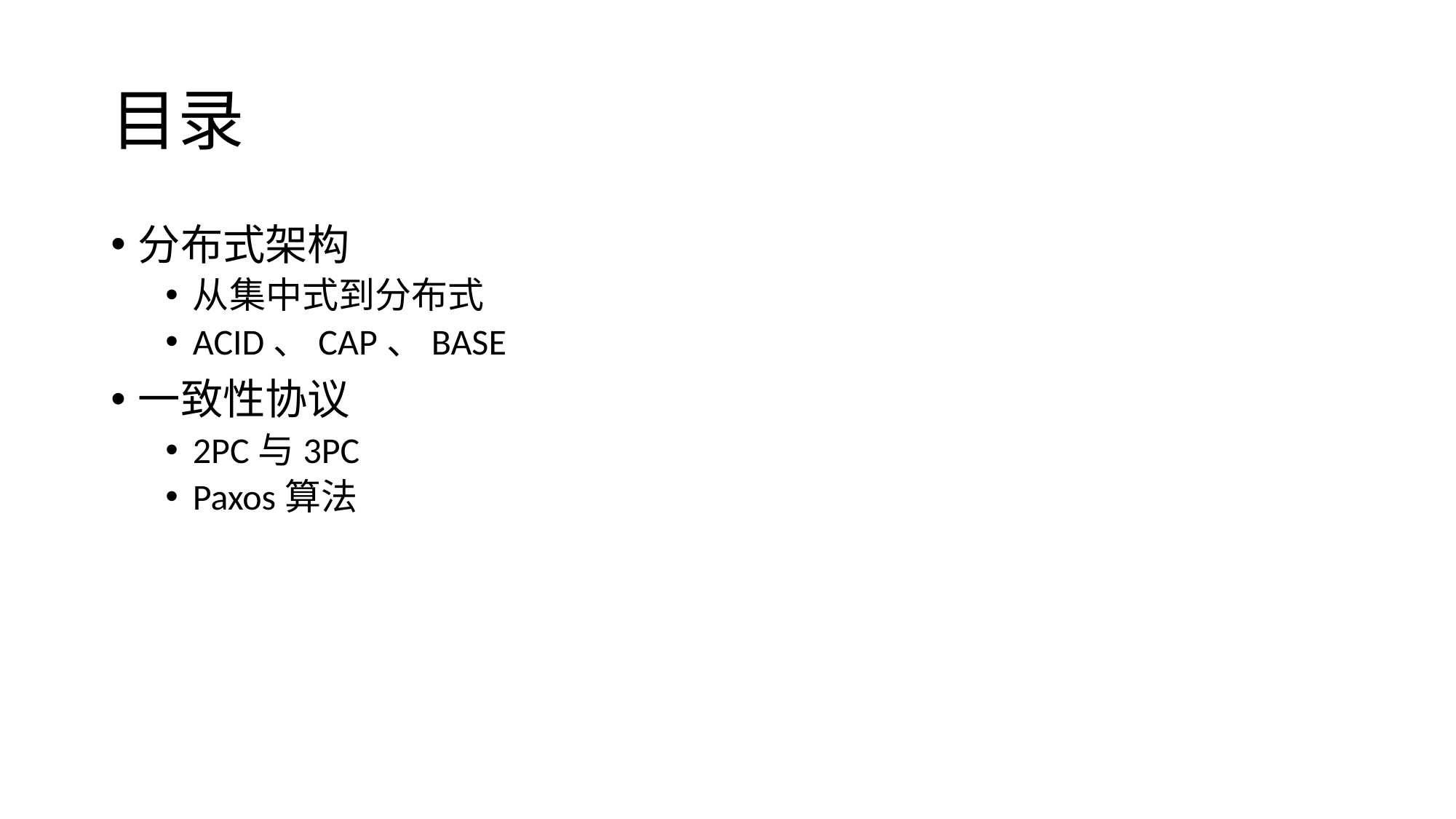

# 目录
分布式架构
从集中式到分布式
ACID、CAP、BASE
一致性协议
2PC与3PC
Paxos算法